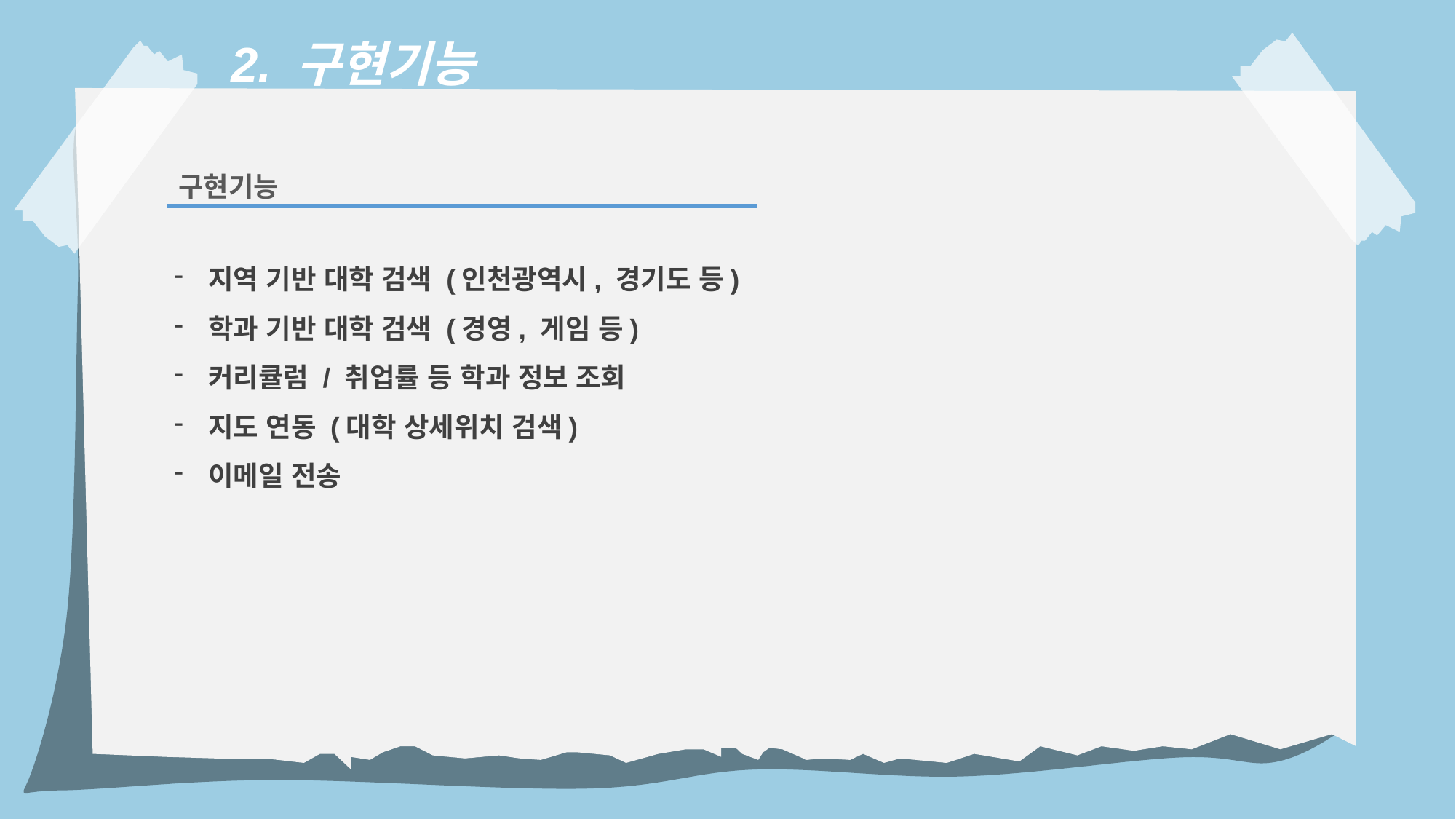

2. 구현기능

구현기능
지역 기반 대학 검색 (인천광역시, 경기도 등)
학과 기반 대학 검색 (경영, 게임 등)
커리큘럼 / 취업률 등 학과 정보 조회
지도 연동 (대학 상세위치 검색)
이메일 전송